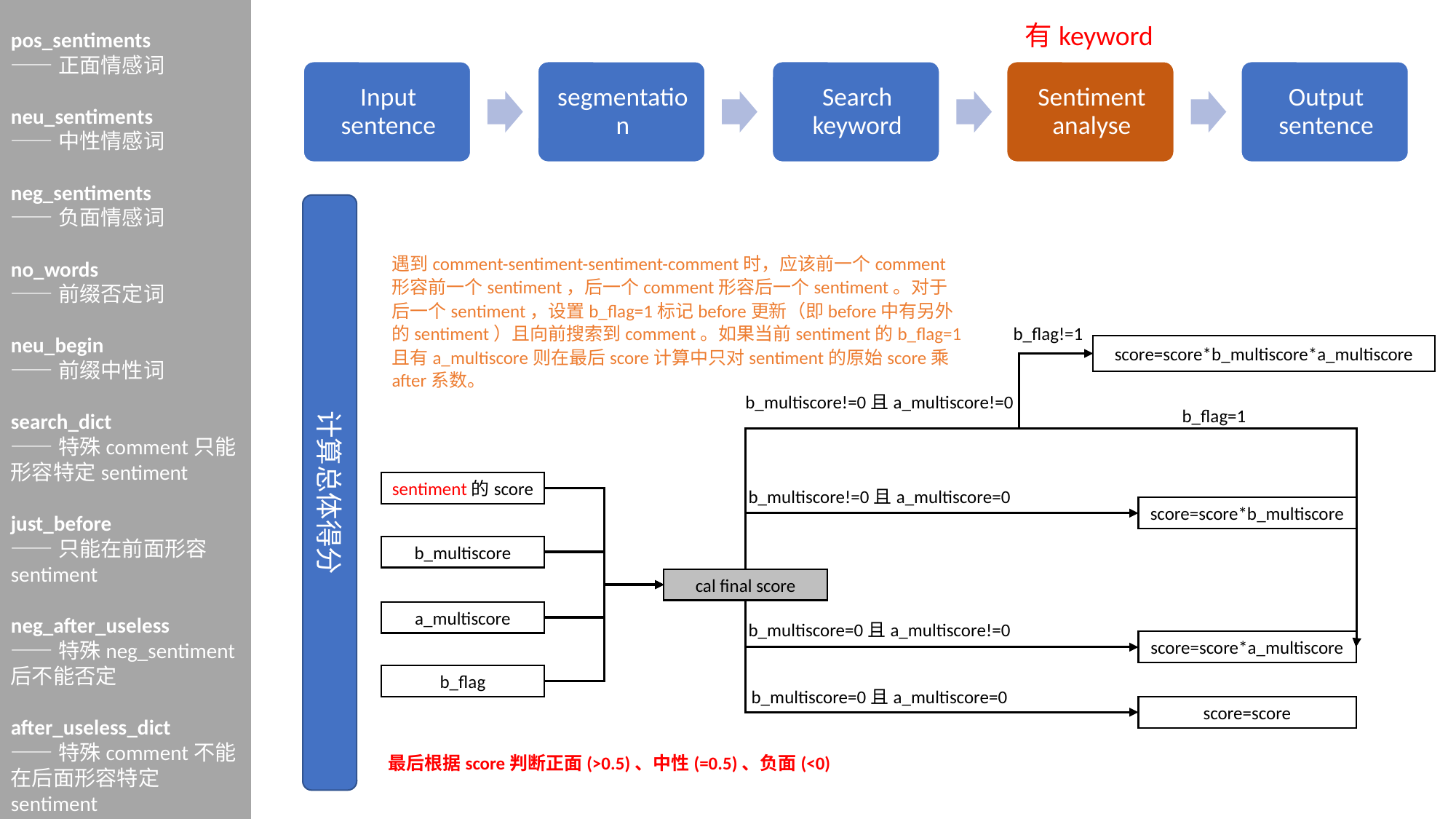

pos_sentiments
——正面情感词

neu_sentiments
——中性情感词

neg_sentiments
——负面情感词

no_words
——前缀否定词

neu_begin
——前缀中性词

search_dict
——特殊comment只能形容特定sentiment

just_before
——只能在前面形容sentiment

neg_after_useless
——特殊neg_sentiment后不能否定

after_useless_dict
——特殊comment不能在后面形容特定sentiment

有keyword
Input sentence

segmentation

Search keyword

Sentiment analyse

Output sentence
计算总体得分
遇到comment-sentiment-sentiment-comment时，应该前一个comment形容前一个sentiment，后一个comment形容后一个sentiment。对于后一个sentiment，设置b_flag=1标记before更新（即before中有另外的sentiment）且向前搜索到comment。如果当前sentiment的b_flag=1且有a_multiscore则在最后score计算中只对sentiment的原始score乘after系数。
b_flag!=1
score=score*b_multiscore*a_multiscore
b_multiscore!=0且a_multiscore!=0
b_flag=1
sentiment的score
b_multiscore
a_multiscore
b_flag
b_multiscore!=0且a_multiscore=0
score=score*b_multiscore
cal final score
b_multiscore=0且a_multiscore!=0
score=score*a_multiscore
b_multiscore=0且a_multiscore=0
score=score
最后根据score判断正面(>0.5)、中性(=0.5)、负面(<0)